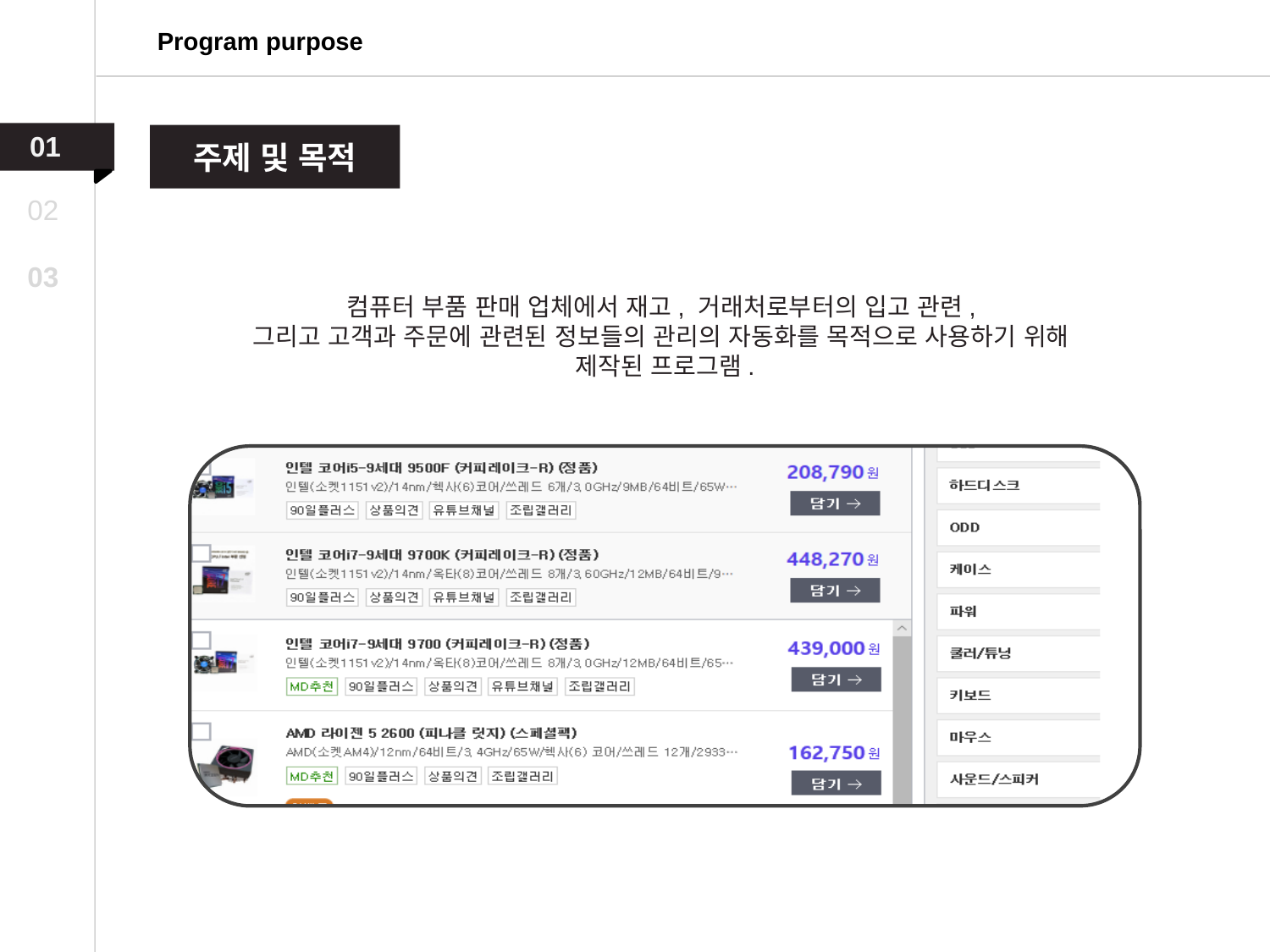

Program purpose
01

주제 및 목적

02
03
컴퓨터 부품 판매 업체에서 재고, 거래처로부터의 입고 관련,
그리고 고객과 주문에 관련된 정보들의 관리의 자동화를 목적으로 사용하기 위해
제작된 프로그램.